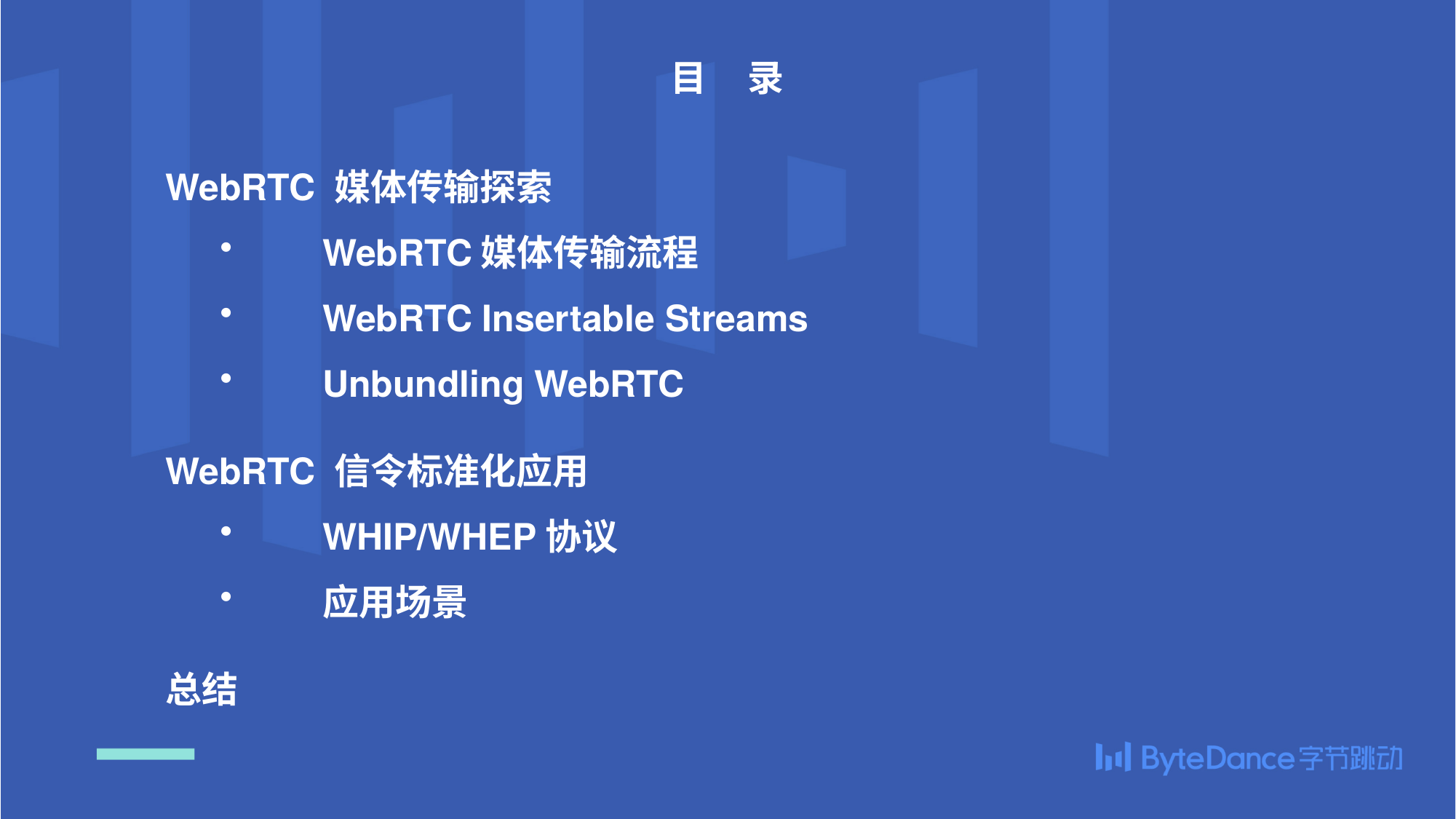

目    录

WebRTC 媒体传输探索
WebRTC媒体传输流程
WebRTC Insertable Streams
Unbundling WebRTC

WebRTC 信令标准化应用
WHIP/WHEP协议
应用场景

总结